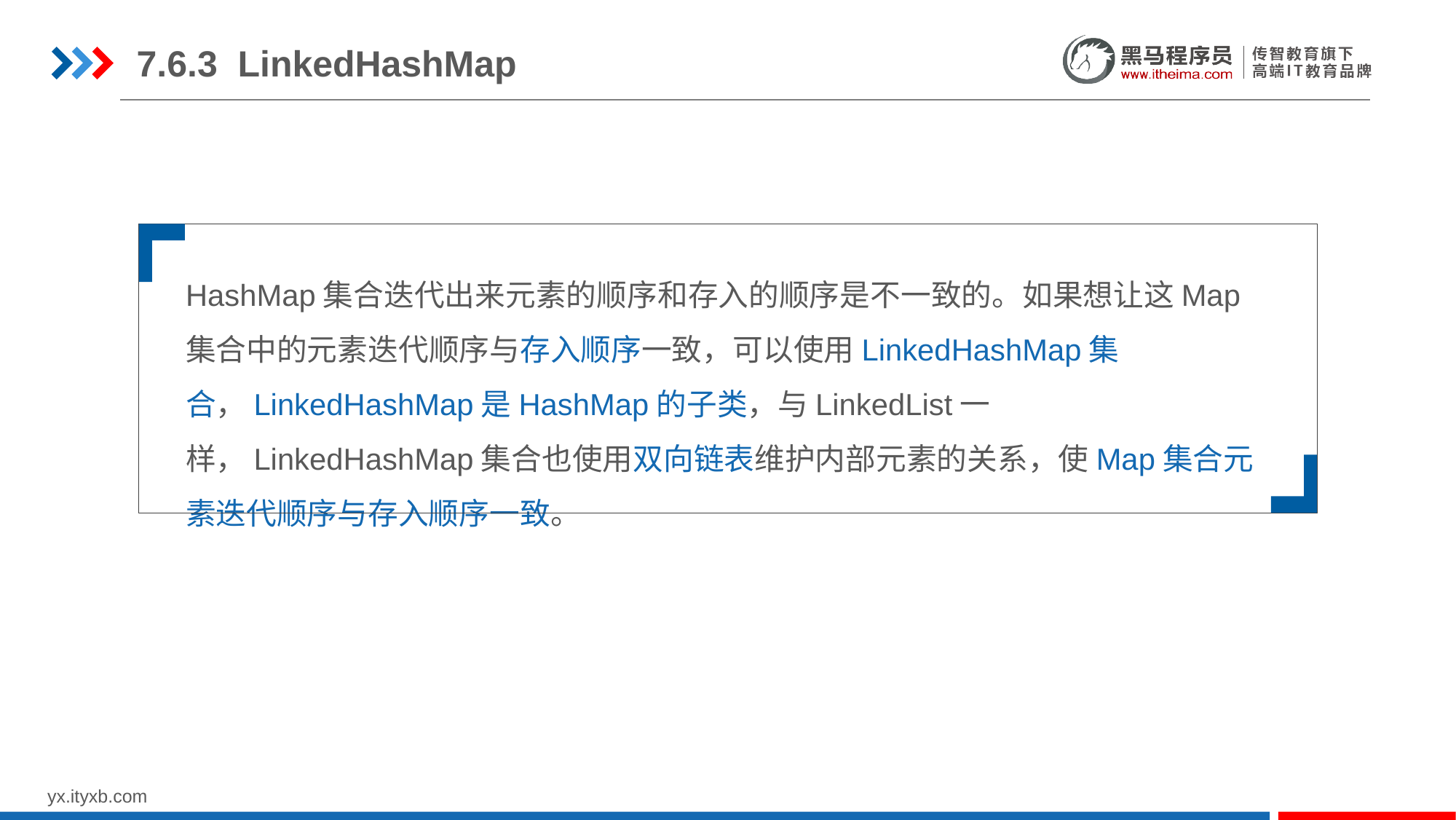

7.6.3  LinkedHashMap

HashMap集合迭代出来元素的顺序和存入的顺序是不一致的。如果想让这Map集合中的元素迭代顺序与存入顺序一致，可以使用LinkedHashMap集合，LinkedHashMap是HashMap的子类，与LinkedList一样，LinkedHashMap集合也使用双向链表维护内部元素的关系，使Map集合元素迭代顺序与存入顺序一致。